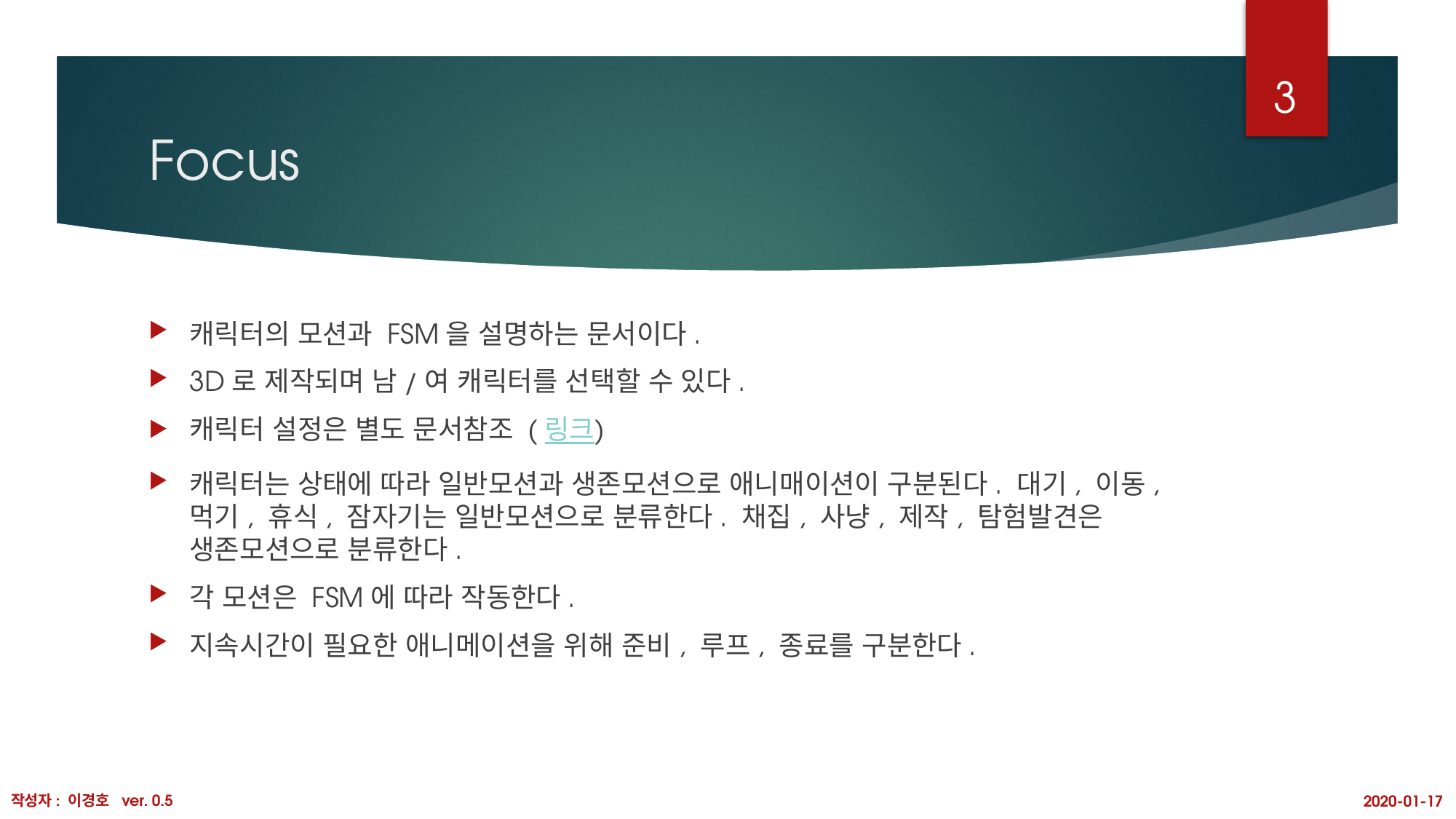

3
# Focus
캐릭터의 모션과 FSM을 설명하는 문서이다.
3D로 제작되며 남/여 캐릭터를 선택할 수 있다.
캐릭터 설정은 별도 문서참조 (링크)
캐릭터는 상태에 따라 일반모션과 생존모션으로 애니매이션이 구분된다. 대기, 이동, 먹기, 휴식, 잠자기는 일반모션으로 분류한다. 채집, 사냥, 제작, 탐험발견은 생존모션으로 분류한다.
각 모션은 FSM에 따라 작동한다.
지속시간이 필요한 애니메이션을 위해 준비, 루프, 종료를 구분한다.

작성자: 이경호  ver. 0.5
2020-01-17